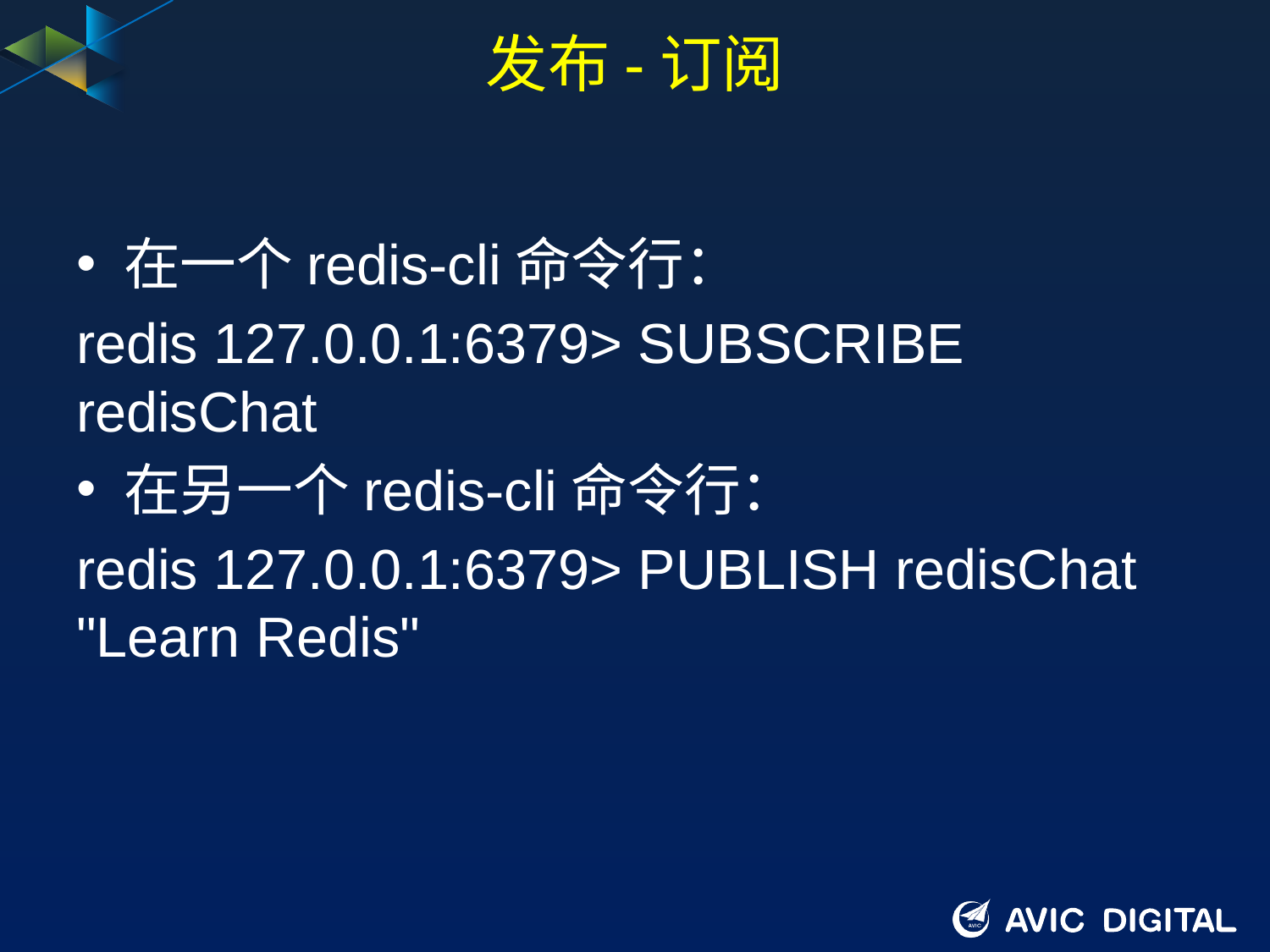

# 发布-订阅
在一个redis-cli命令行：
redis 127.0.0.1:6379> SUBSCRIBE redisChat
在另一个redis-cli命令行：
redis 127.0.0.1:6379> PUBLISH redisChat "Learn Redis"